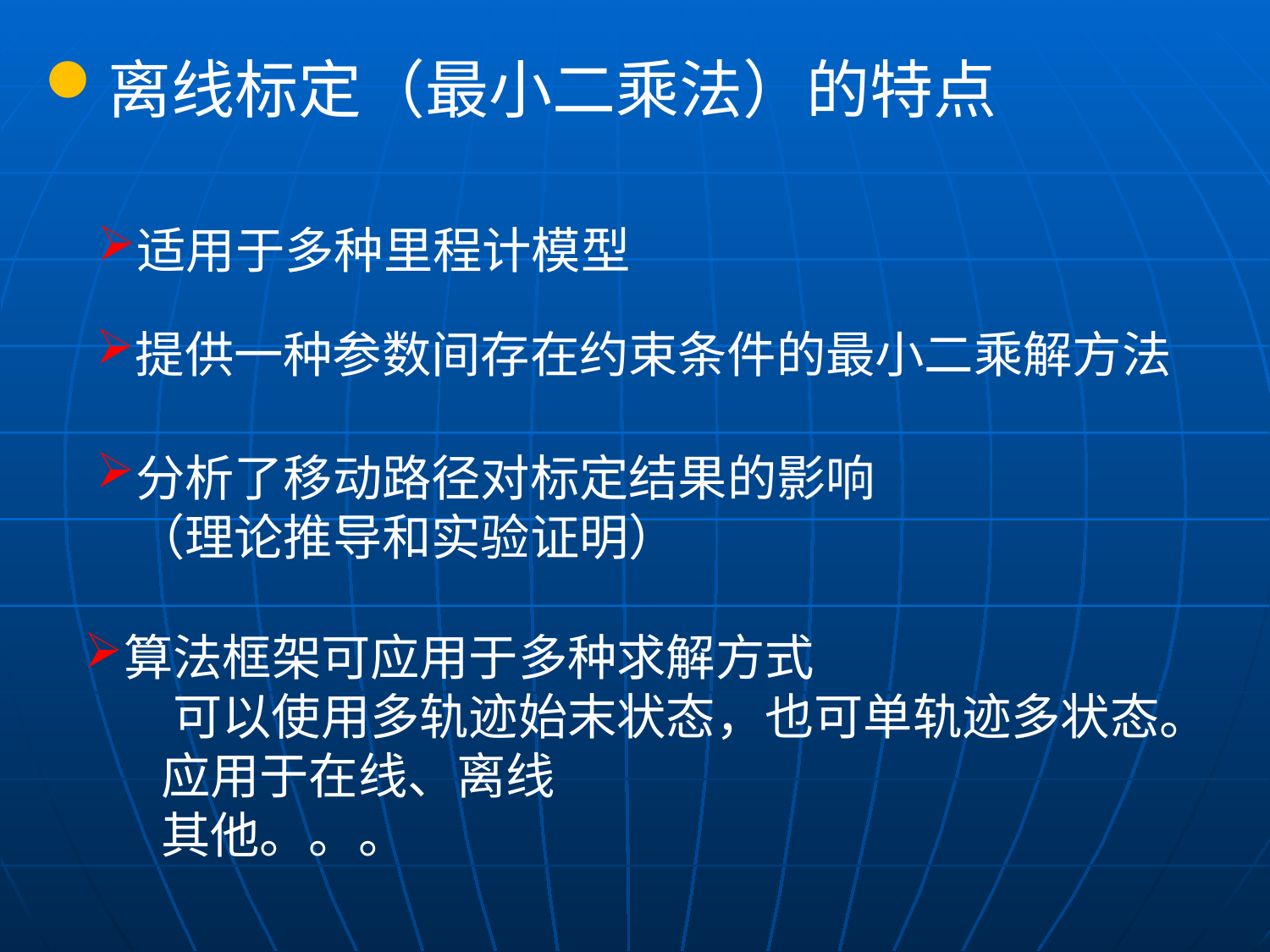

离线标定（最小二乘法）的特点

适用于多种里程计模型
提供一种参数间存在约束条件的最小二乘解方法
分析了移动路径对标定结果的影响（理论推导和实验证明）
算法框架可应用于多种求解方式
       可以使用多轨迹始末状态，也可单轨迹多状态。
       应用于在线、离线
       其他。。。